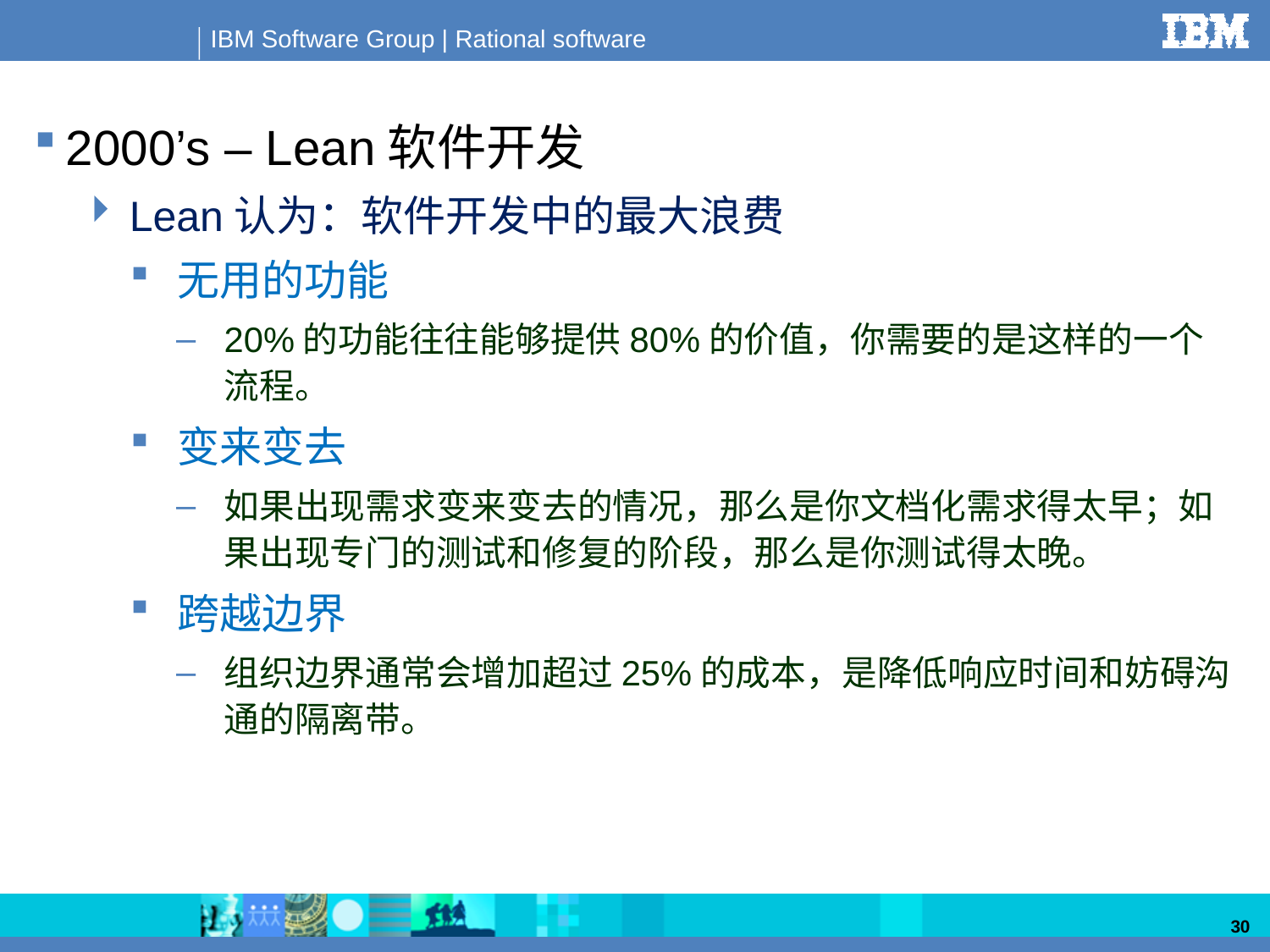

2000’s – Lean软件开发
Lean认为：软件开发中的最大浪费
无用的功能
20%的功能往往能够提供80%的价值，你需要的是这样的一个流程。
变来变去
如果出现需求变来变去的情况，那么是你文档化需求得太早；如果出现专门的测试和修复的阶段，那么是你测试得太晚。
跨越边界
组织边界通常会增加超过25%的成本，是降低响应时间和妨碍沟通的隔离带。

30